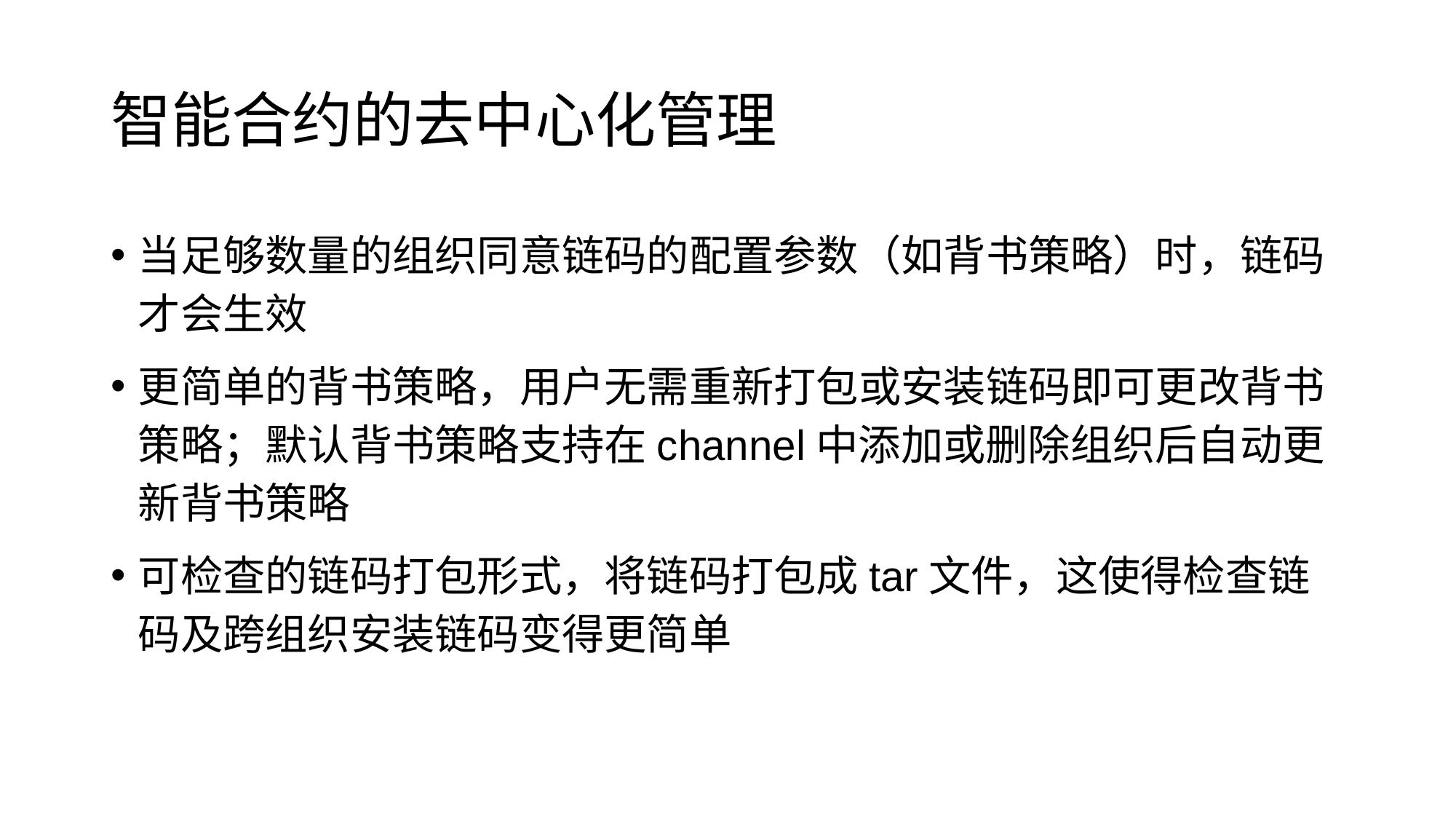

# 智能合约的去中心化管理
当足够数量的组织同意链码的配置参数（如背书策略）时，链码才会生效
更简单的背书策略，用户无需重新打包或安装链码即可更改背书策略；默认背书策略支持在channel中添加或删除组织后自动更新背书策略
可检查的链码打包形式，将链码打包成tar文件，这使得检查链码及跨组织安装链码变得更简单